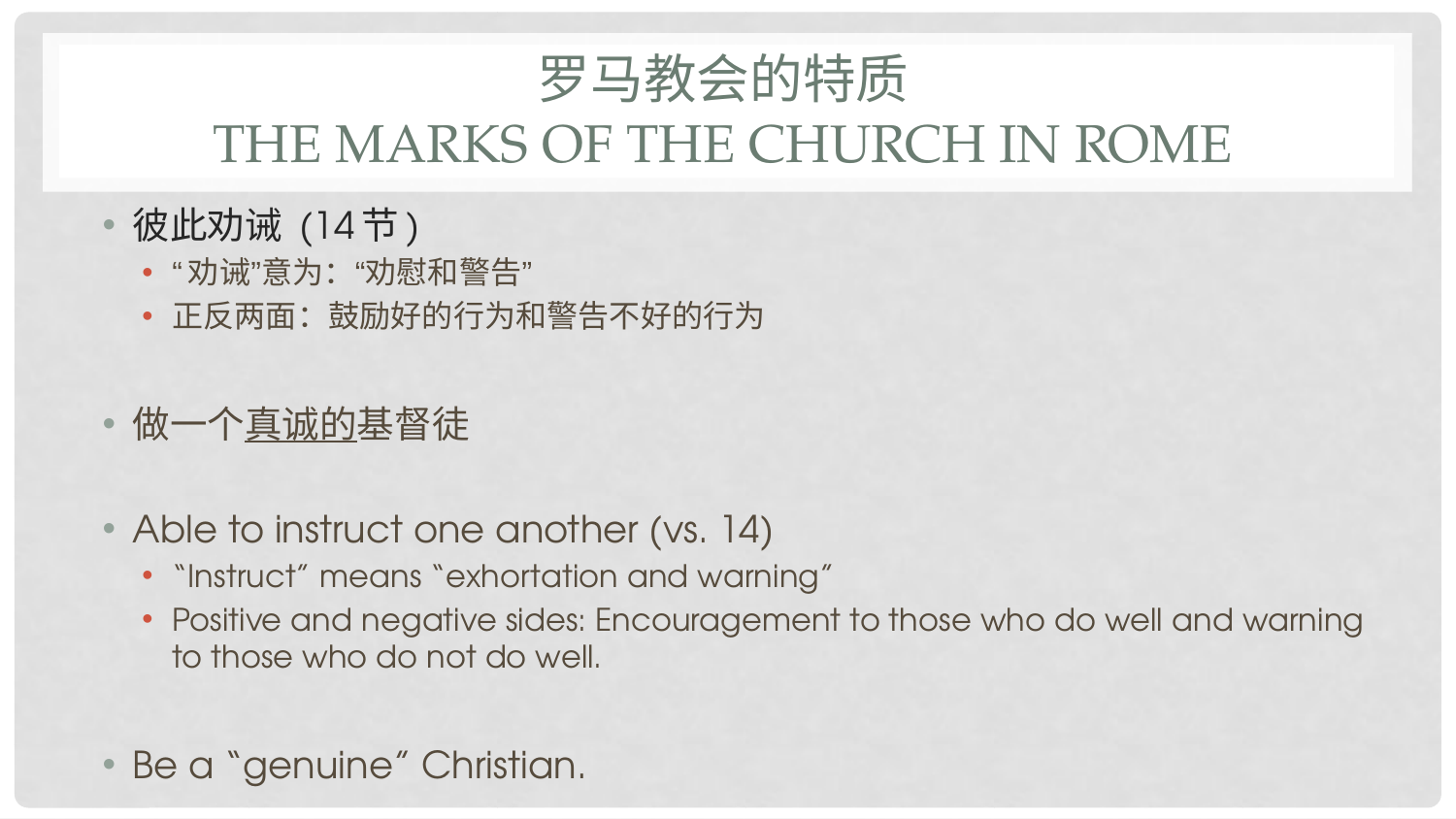

# 罗马教会的特质 The marks of the church in Rome
彼此劝诫 (14节)
“劝诫”意为：“劝慰和警告”
正反两面：鼓励好的行为和警告不好的行为

做一个真诚的基督徒

Able to instruct one another (vs. 14)
“Instruct” means “exhortation and warning”
Positive and negative sides: Encouragement to those who do well and warning to those who do not do well.

Be a “genuine” Christian.